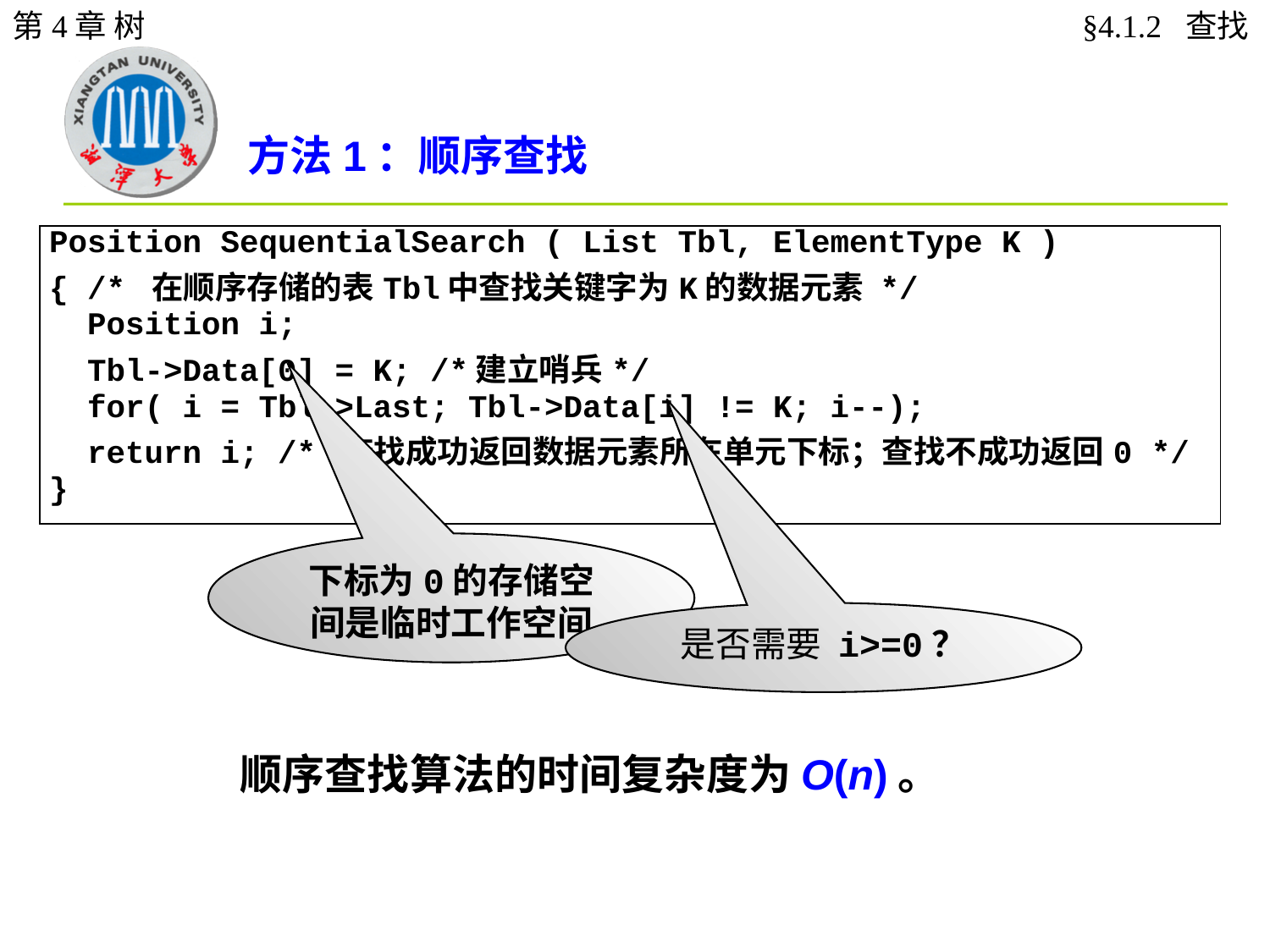

第4章 树
§4.1.2  查找
方法1：顺序查找
| Position SequentialSearch ( List Tbl, ElementType K ) { /\* 在顺序存储的表Tbl中查找关键字为K的数据元素 \*/ Position i; Tbl->Data[0] = K; /\*建立哨兵\*/ for( i = Tbl->Last; Tbl->Data[i] != K; i--); return i; /\* 查找成功返回数据元素所在单元下标；查找不成功返回0 \*/ } |
| --- |
下标为0的存储空间是临时工作空间
是否需要 i>=0？
顺序查找算法的时间复杂度为O(n)。